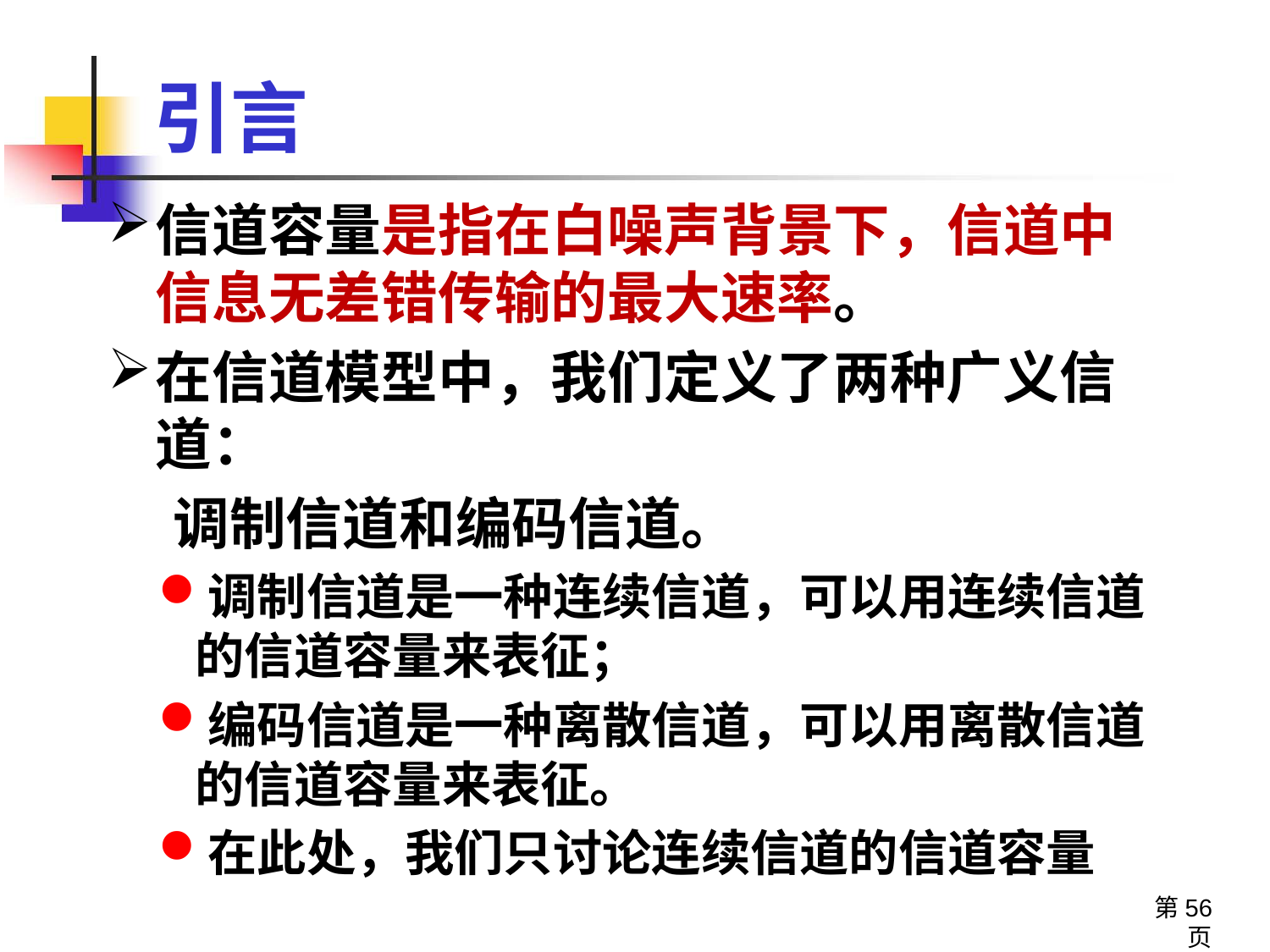

# 引言
信道容量是指在白噪声背景下，信道中信息无差错传输的最大速率。
在信道模型中，我们定义了两种广义信道：
    调制信道和编码信道。
调制信道是一种连续信道，可以用连续信道的信道容量来表征；
编码信道是一种离散信道，可以用离散信道的信道容量来表征。
在此处，我们只讨论连续信道的信道容量
第56页